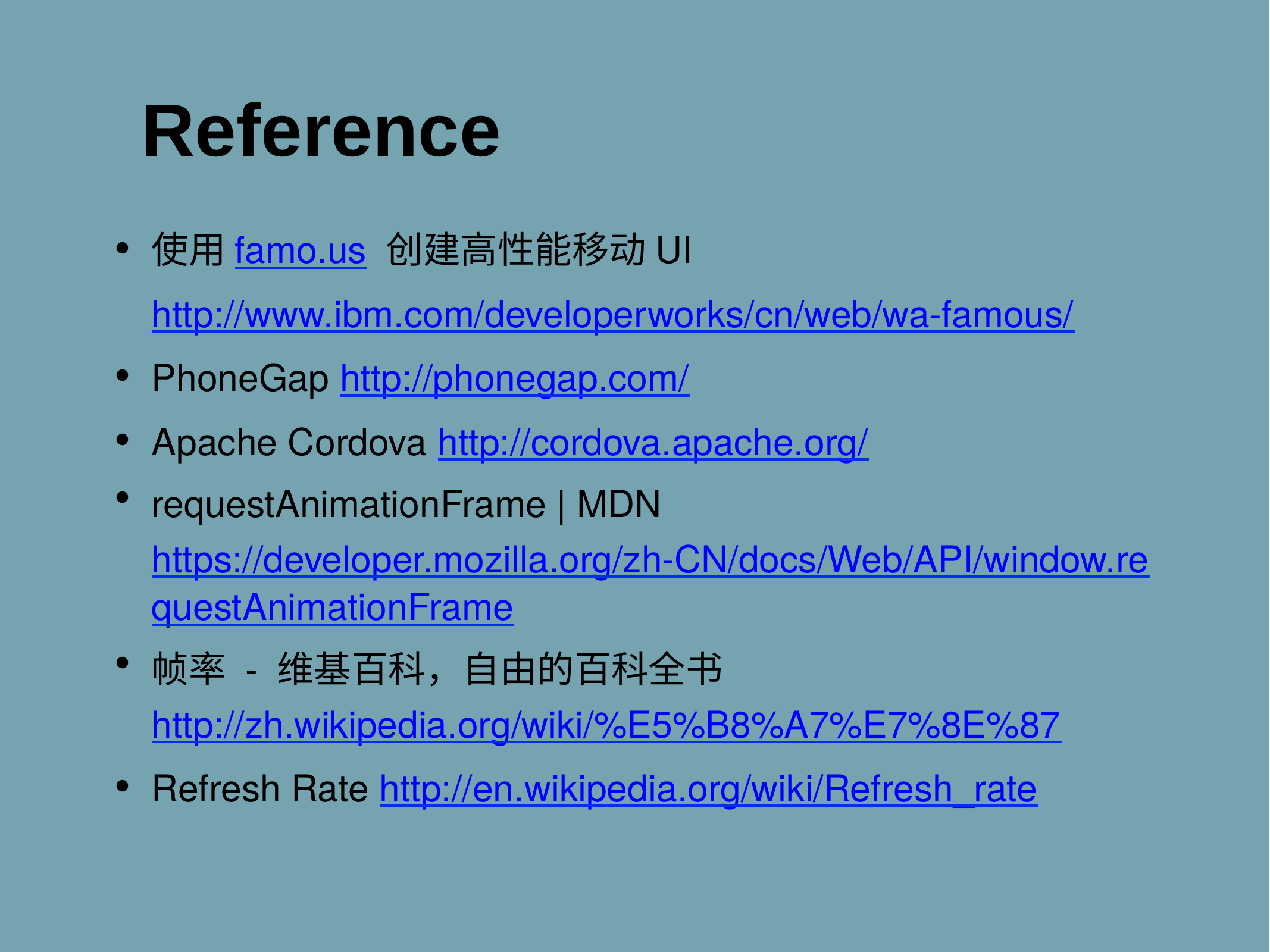

Reference
使用famo.us 创建高性能移动UI http://www.ibm.com/developerworks/cn/web/wa-famous/
PhoneGap http://phonegap.com/
Apache Cordova http://cordova.apache.org/
requestAnimationFrame | MDN https://developer.mozilla.org/zh-CN/docs/Web/API/window.requestAnimationFrame
帧率 - 维基百科，自由的百科全书 http://zh.wikipedia.org/wiki/%E5%B8%A7%E7%8E%87
Refresh Rate http://en.wikipedia.org/wiki/Refresh_rate